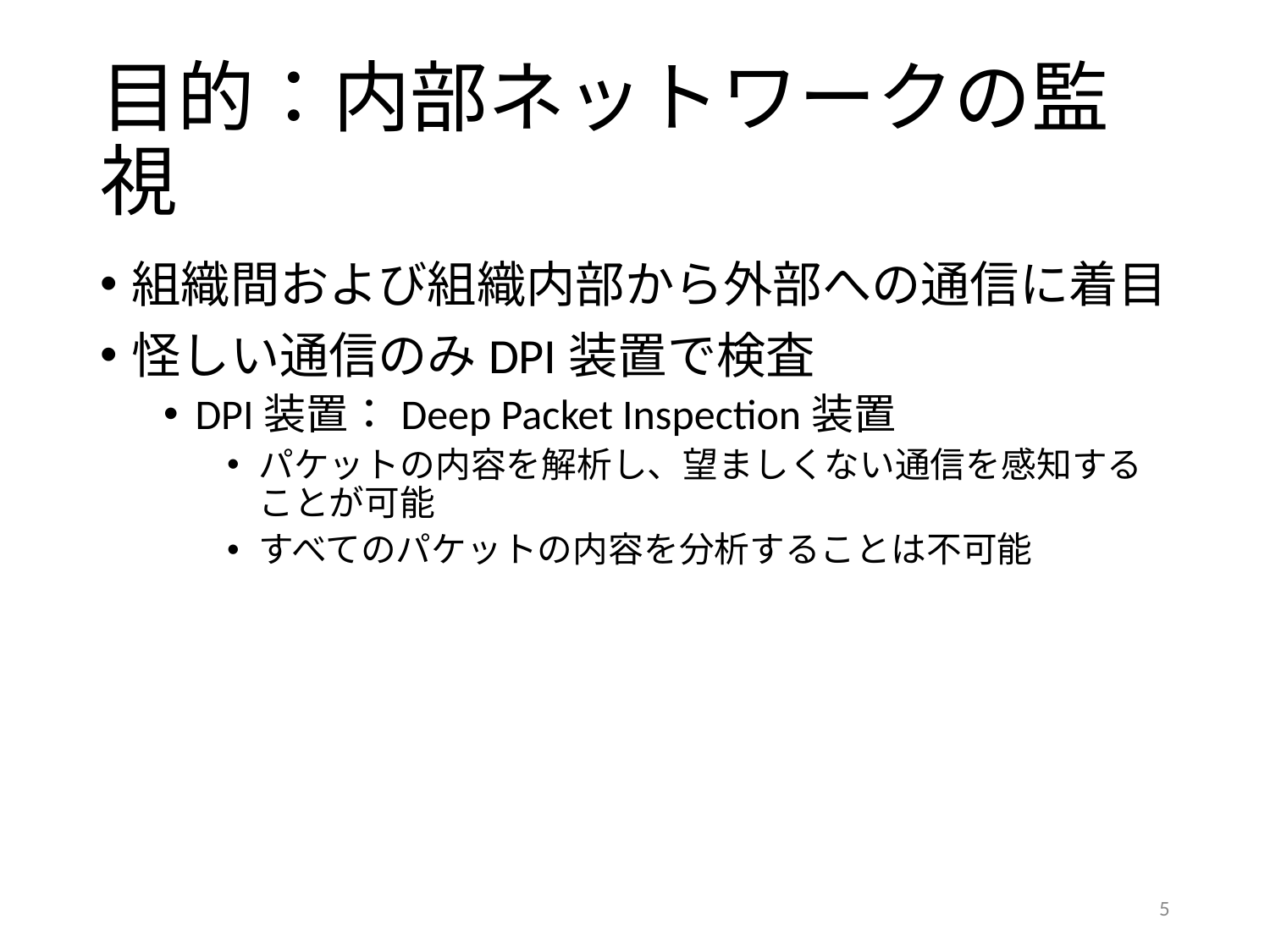

# 目的：内部ネットワークの監視
組織間および組織内部から外部への通信に着目
怪しい通信のみDPI装置で検査
DPI装置：Deep Packet Inspection装置
パケットの内容を解析し、望ましくない通信を感知することが可能
すべてのパケットの内容を分析することは不可能
5